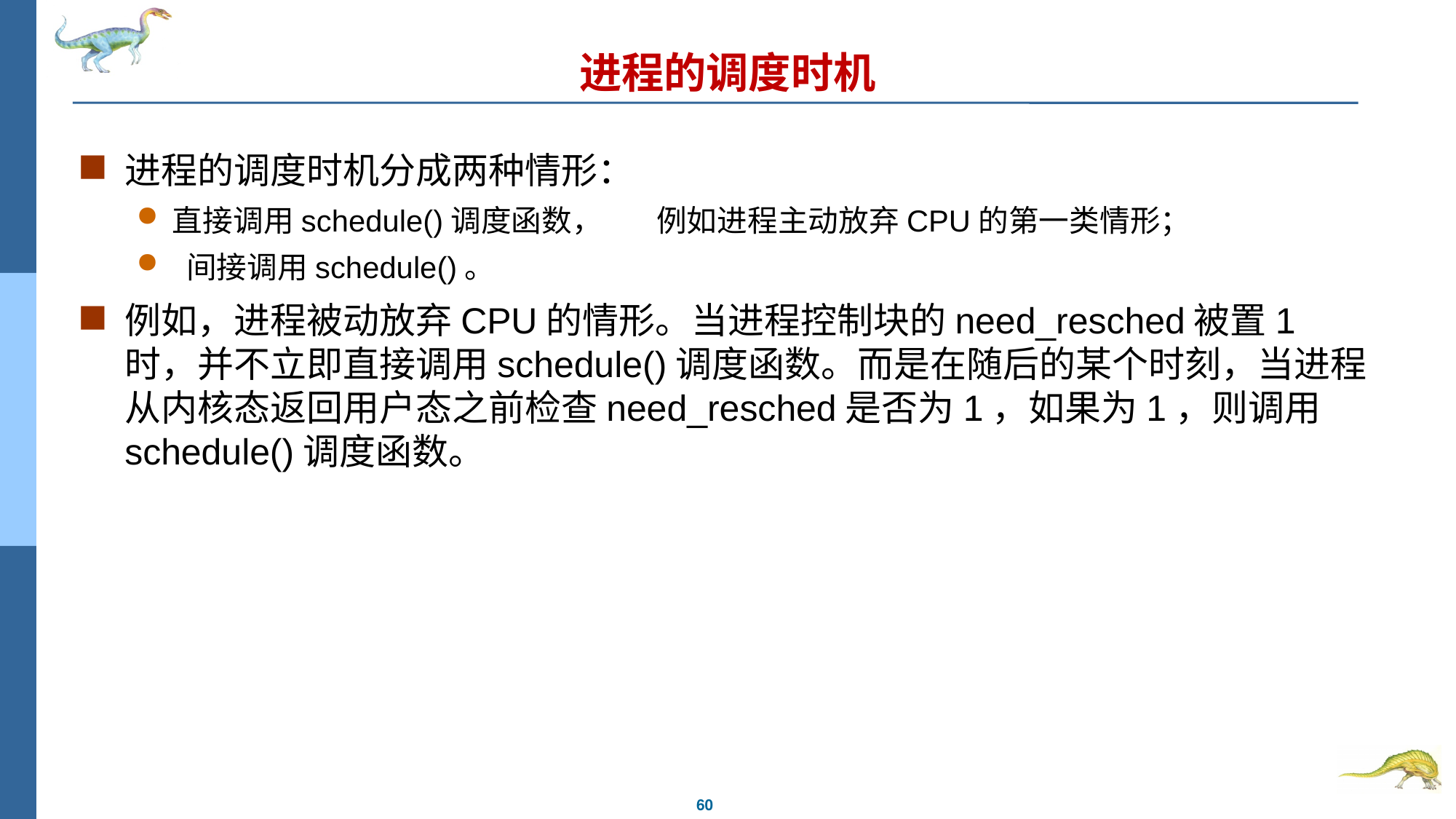

# 进程的调度时机
进程的调度时机分成两种情形：
直接调用schedule()调度函数，        例如进程主动放弃CPU的第一类情形；
 间接调用schedule()。
例如，进程被动放弃CPU的情形。当进程控制块的need_resched被置1时，并不立即直接调用schedule()调度函数。而是在随后的某个时刻，当进程从内核态返回用户态之前检查need_resched是否为1，如果为1，则调用schedule()调度函数。